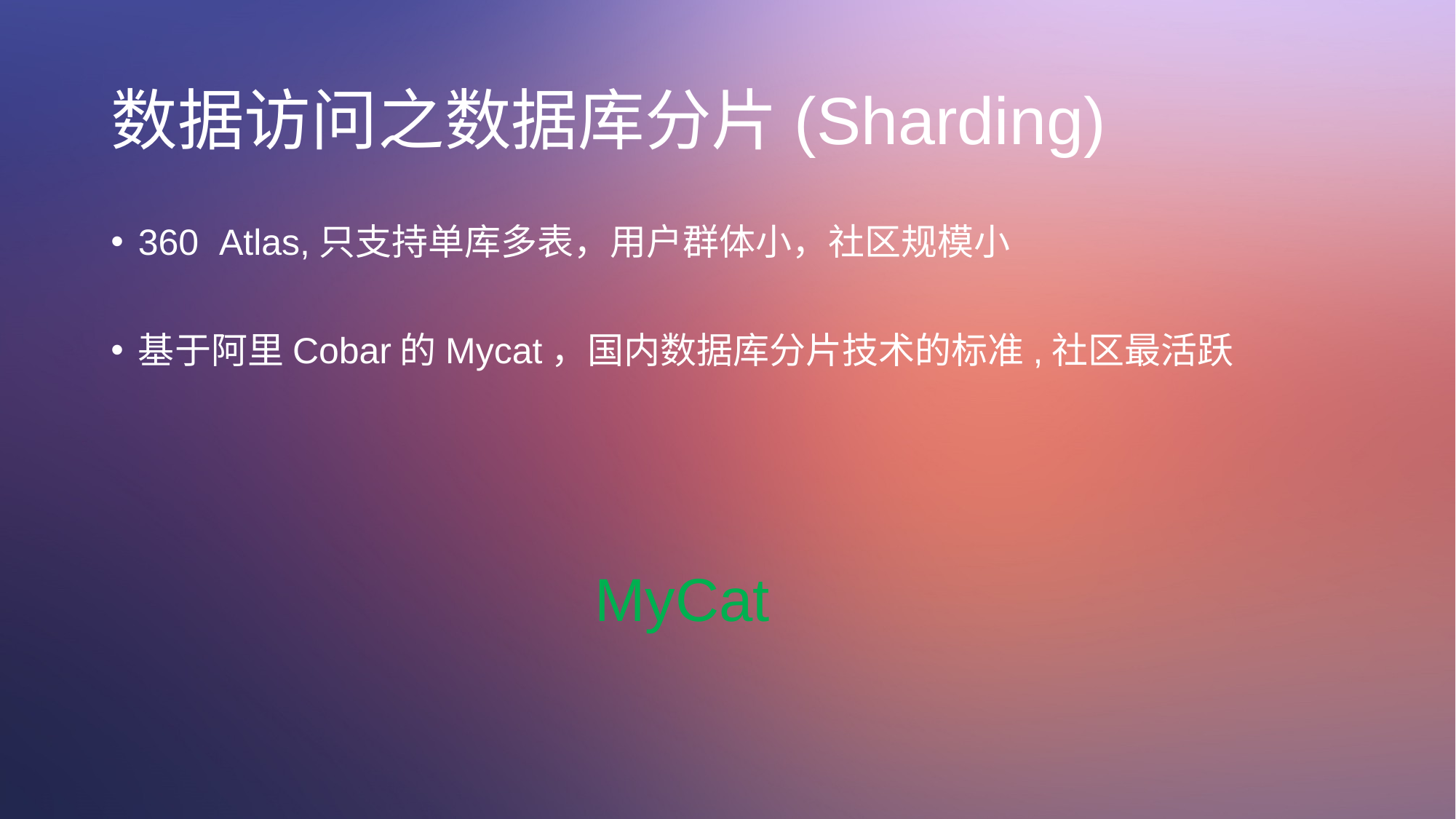

# 数据访问之数据库分片(Sharding)
360  Atlas,只支持单库多表，用户群体小，社区规模小

基于阿里Cobar的Mycat，国内数据库分片技术的标准,社区最活跃
MyCat